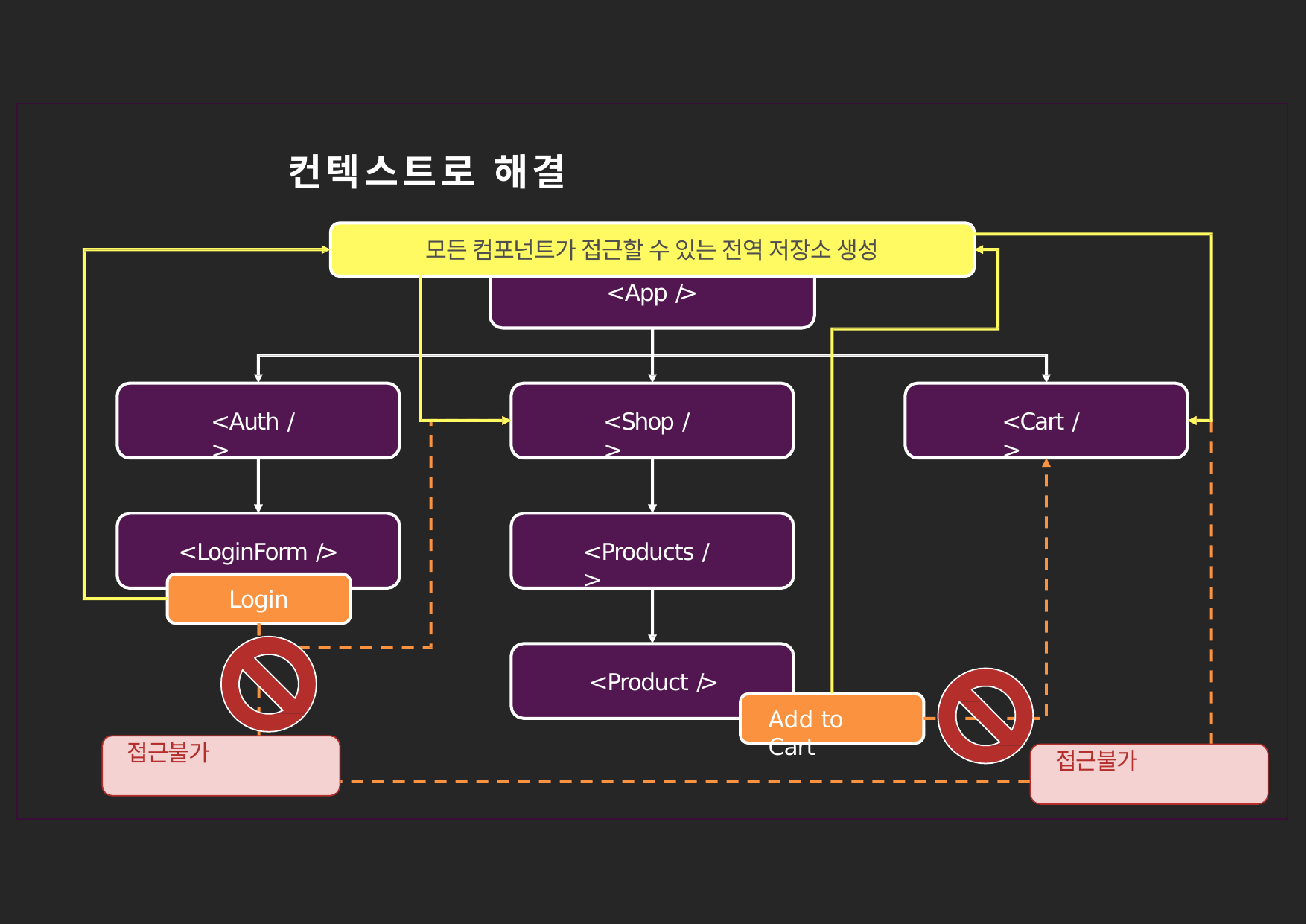

# 컨텍스트로 해결
모든 컴포넌트가 접근할 수 있는 전역 저장소 생성
<App />

<Auth />
<Shop />
<Cart />

<LoginForm />
Login
<Products />

<Product />
Add to Cart

접근불가

접근불가